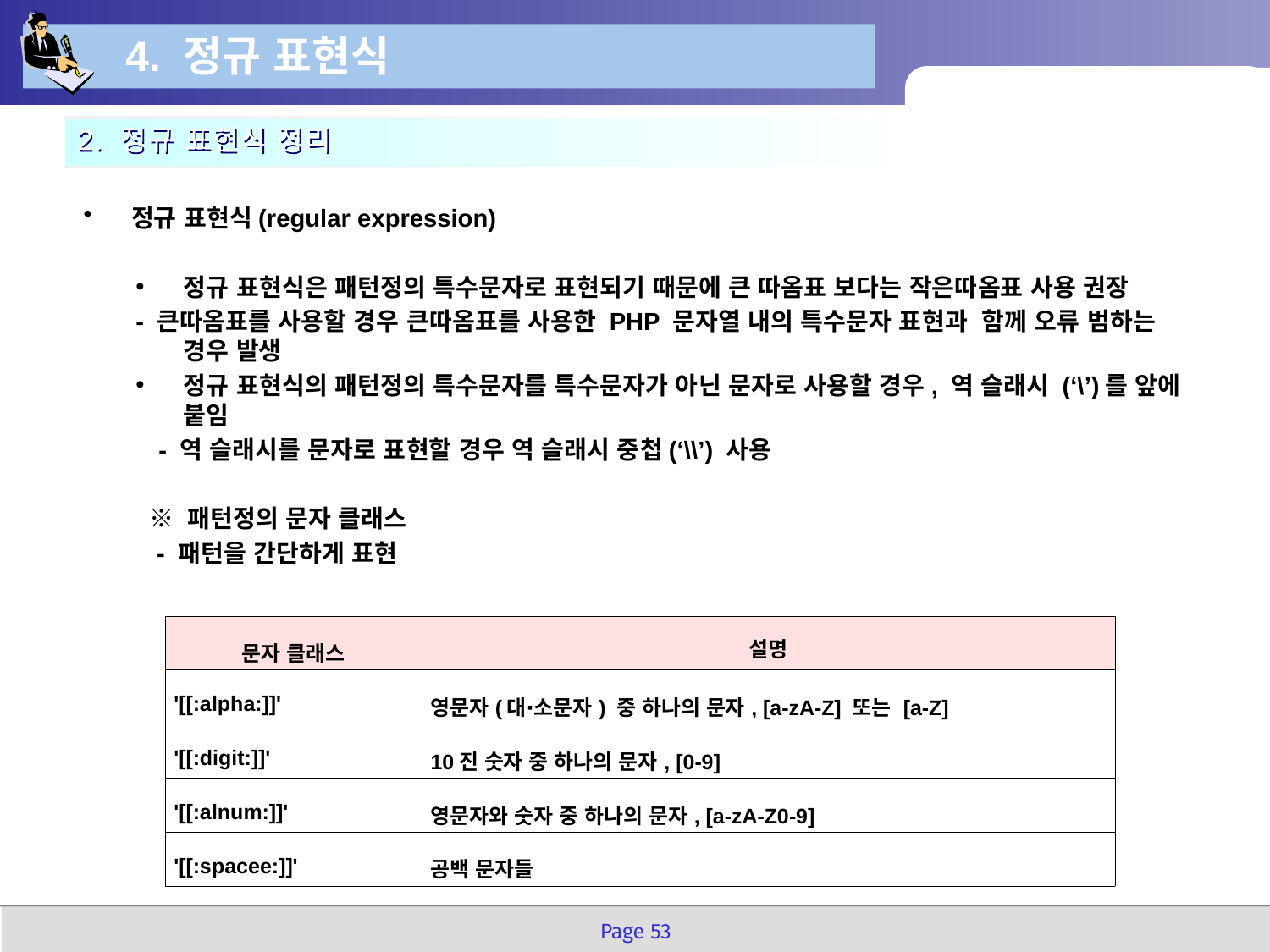

4. 정규 표현식
2. 정규 표현식 정리

정규 표현식(regular expression)

정규 표현식은 패턴정의 특수문자로 표현되기 때문에 큰 따옴표 보다는 작은따옴표 사용 권장
- 큰따옴표를 사용할 경우 큰따옴표를 사용한 PHP 문자열 내의 특수문자 표현과  함께 오류 범하는 경우 발생
정규 표현식의 패턴정의 특수문자를 특수문자가 아닌 문자로 사용할 경우, 역 슬래시 (‘\’)를 앞에 붙임
- 역 슬래시를 문자로 표현할 경우 역 슬래시 중첩(‘\\’) 사용

  ※ 패턴정의 문자 클래스
   - 패턴을 간단하게 표현
| 문자 클래스 | 설명 |
| --- | --- |
| '[[:alpha:]]' | 영문자(대⋅소문자) 중 하나의 문자, [a-zA-Z] 또는 [a-Z] |
| '[[:digit:]]' | 10진 숫자 중 하나의 문자, [0-9] |
| '[[:alnum:]]' | 영문자와 숫자 중 하나의 문자, [a-zA-Z0-9] |
| '[[:spacee:]]' | 공백 문자들 |
Page 53